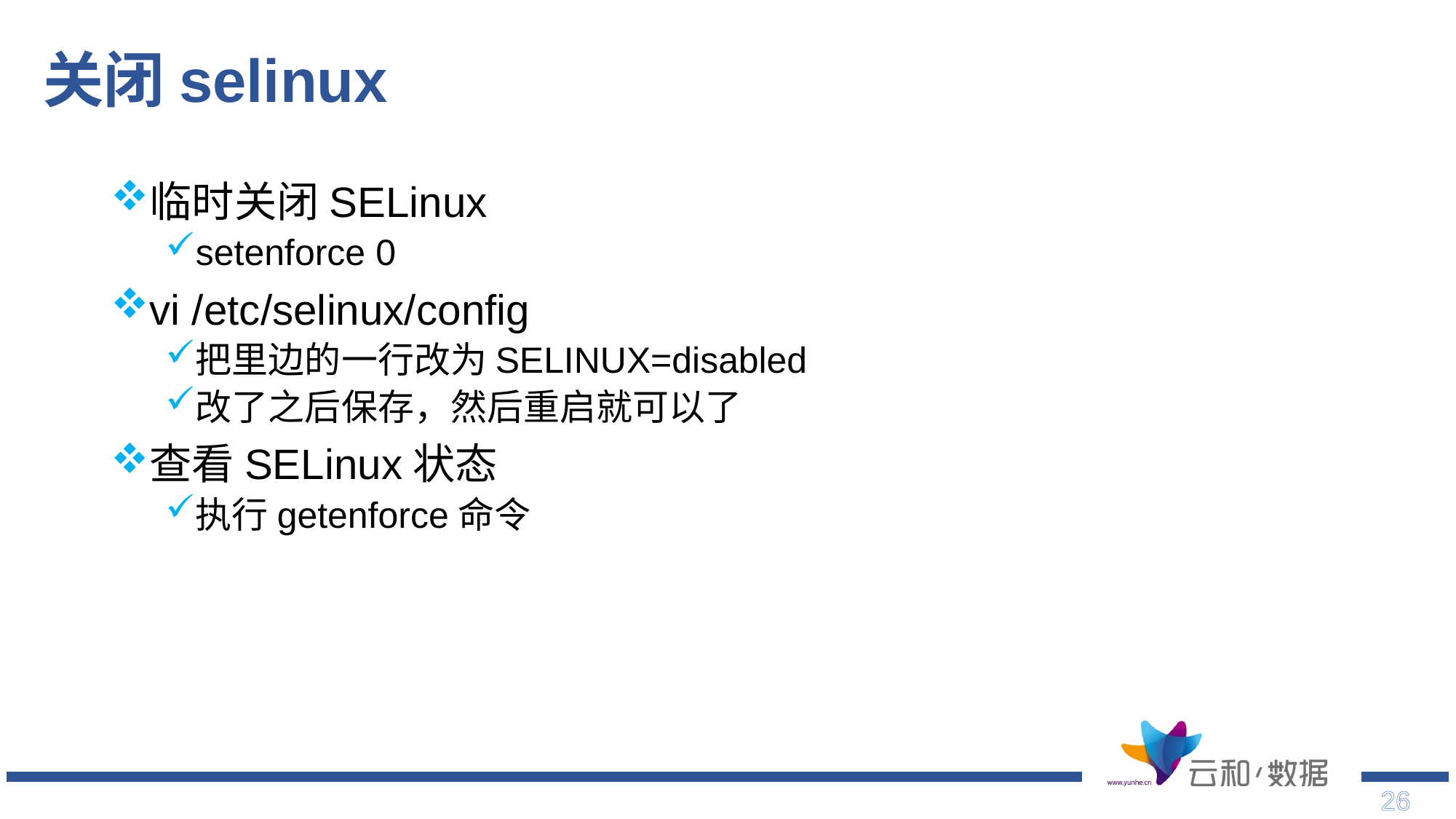

# 关闭selinux
临时关闭SELinux
setenforce 0
vi /etc/selinux/config
把里边的一行改为SELINUX=disabled
改了之后保存，然后重启就可以了
查看SELinux状态
执行getenforce命令